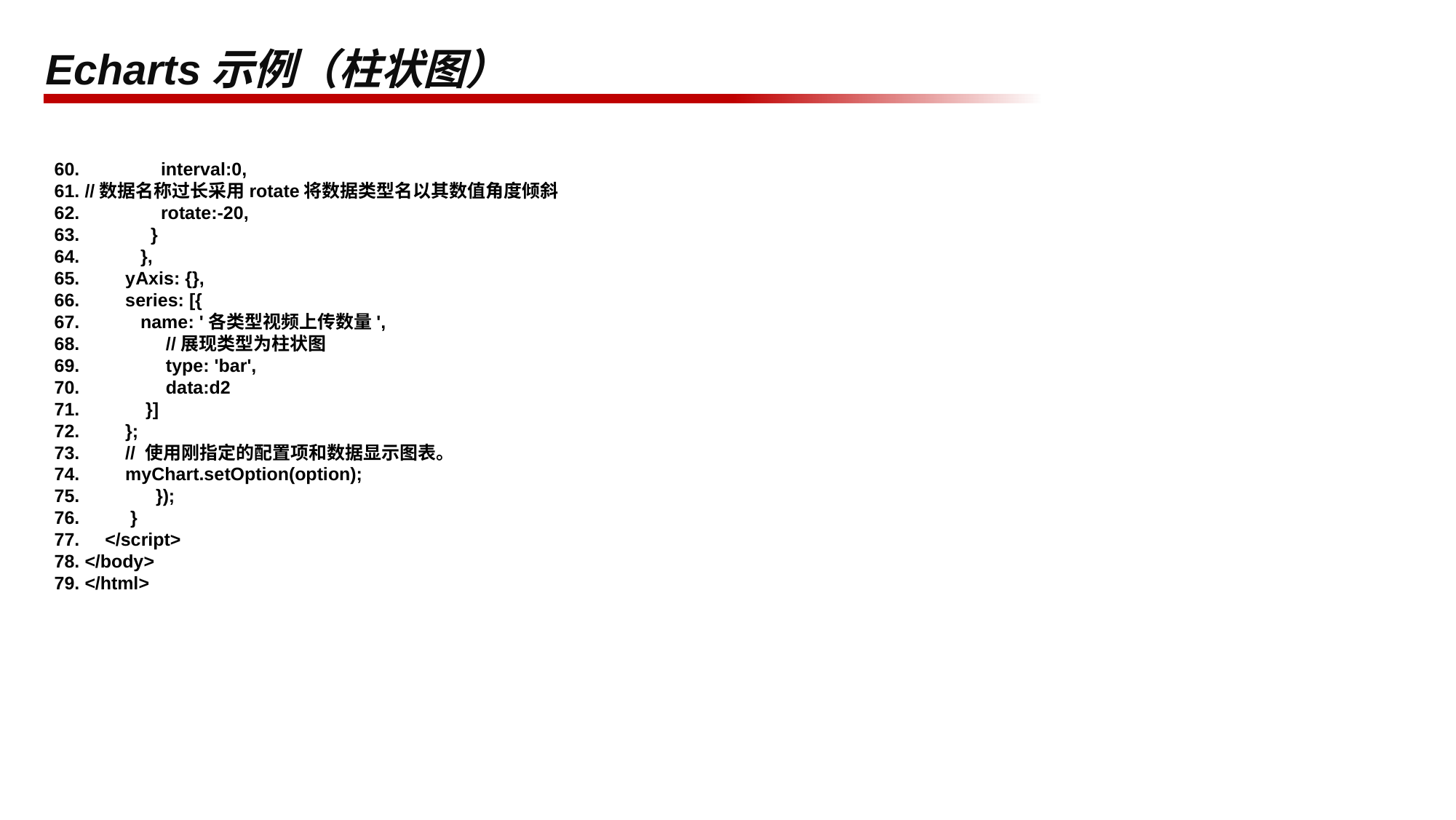

# Echarts示例（柱状图）

60.                interval:0,
61. //数据名称过长采用rotate将数据类型名以其数值角度倾斜
62.                rotate:-20,
63.              }
64.            },
65.         yAxis: {},
66.         series: [{
67.            name: '各类型视频上传数量',
68.                 //展现类型为柱状图
69.                 type: 'bar',
70.                 data:d2
71.             }]
72.         };
73.         // 使用刚指定的配置项和数据显示图表。
74.         myChart.setOption(option);
75.               });
76.          }
77.     </script>
78. </body>
79. </html>